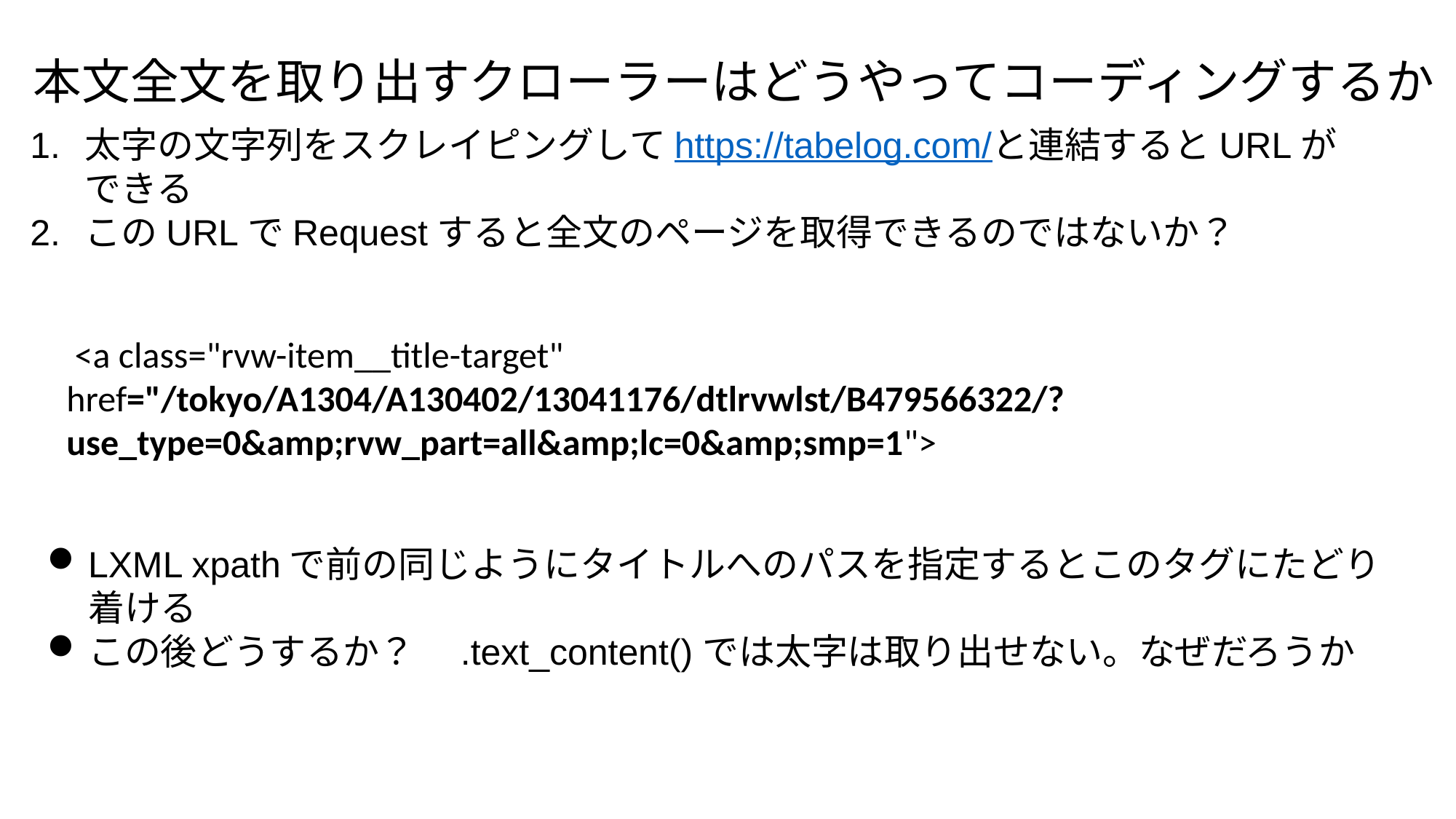

本文全文を取り出すクローラーはどうやってコーディングするか
太字の文字列をスクレイピングしてhttps://tabelog.com/と連結するとURLができる
このURLでRequestすると全文のページを取得できるのではないか？
 <a class="rvw-item__title-target" href="/tokyo/A1304/A130402/13041176/dtlrvwlst/B479566322/?use_type=0&amp;rvw_part=all&amp;lc=0&amp;smp=1">
LXML xpathで前の同じようにタイトルへのパスを指定するとこのタグにたどり着ける
この後どうするか？　.text_content()では太字は取り出せない。なぜだろうか